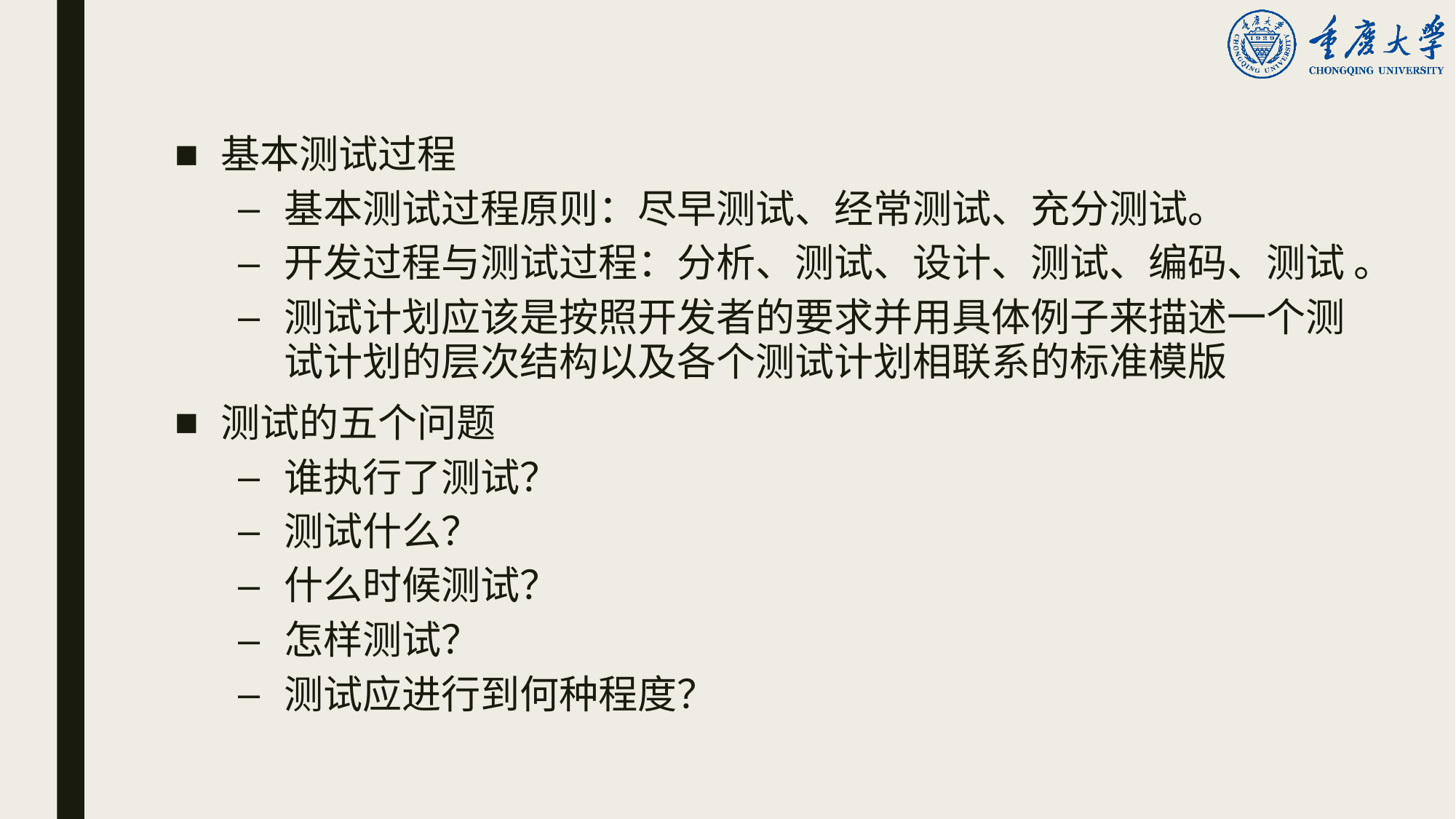

基本测试过程
基本测试过程原则：尽早测试、经常测试、充分测试。
开发过程与测试过程：分析、测试、设计、测试、编码、测试 。
测试计划应该是按照开发者的要求并用具体例子来描述一个测试计划的层次结构以及各个测试计划相联系的标准模版
测试的五个问题
谁执行了测试？
测试什么？
什么时候测试？
怎样测试？
测试应进行到何种程度？